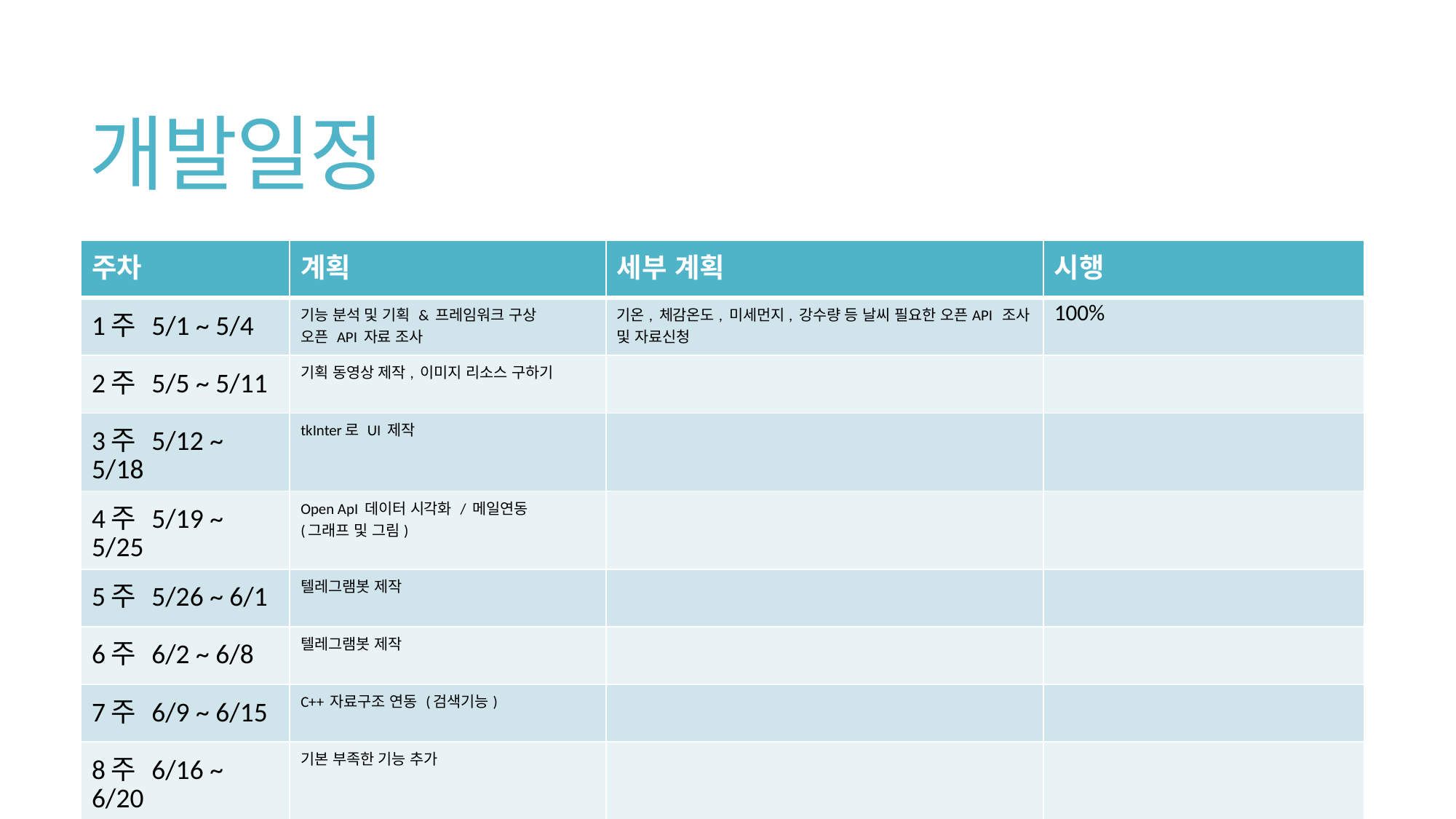

# 개발일정
| 주차 | 계획 | 세부 계획 | 시행 |
| --- | --- | --- | --- |
| 1주 5/1 ~ 5/4 | 기능 분석 및 기획 & 프레임워크 구상 오픈 API 자료 조사 | 기온, 체감온도, 미세먼지, 강수량 등 날씨 필요한 오픈API 조사 및 자료신청 | 100% |
| 2주 5/5 ~ 5/11 | 기획 동영상 제작, 이미지 리소스 구하기 |  |  |
| 3주 5/12 ~ 5/18 | tkInter로 UI 제작 |  |  |
| 4주 5/19 ~ 5/25 | Open ApI 데이터 시각화 / 메일연동 (그래프 및 그림) |  |  |
| 5주 5/26 ~ 6/1 | 텔레그램봇 제작 |  |  |
| 6주 6/2 ~ 6/8 | 텔레그램봇 제작 |  |  |
| 7주 6/9 ~ 6/15 | C++ 자료구조 연동 (검색기능) |  |  |
| 8주 6/16 ~ 6/20 | 기본 부족한 기능 추가 |  |  |